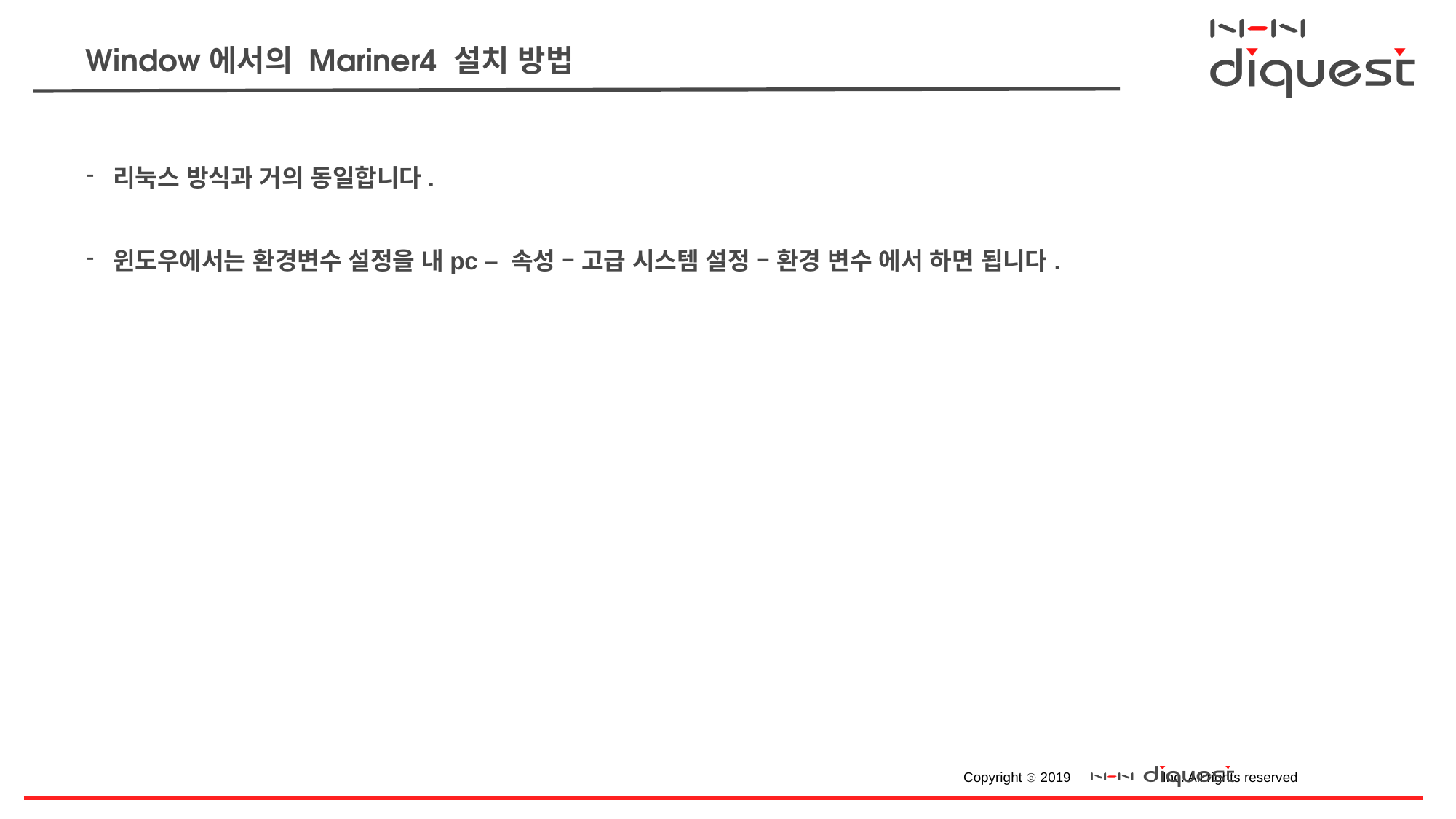

# Window에서의 Mariner4 설치 방법
리눅스 방식과 거의 동일합니다.

윈도우에서는 환경변수 설정을 내pc – 속성 – 고급 시스템 설정 – 환경 변수 에서 하면 됩니다.